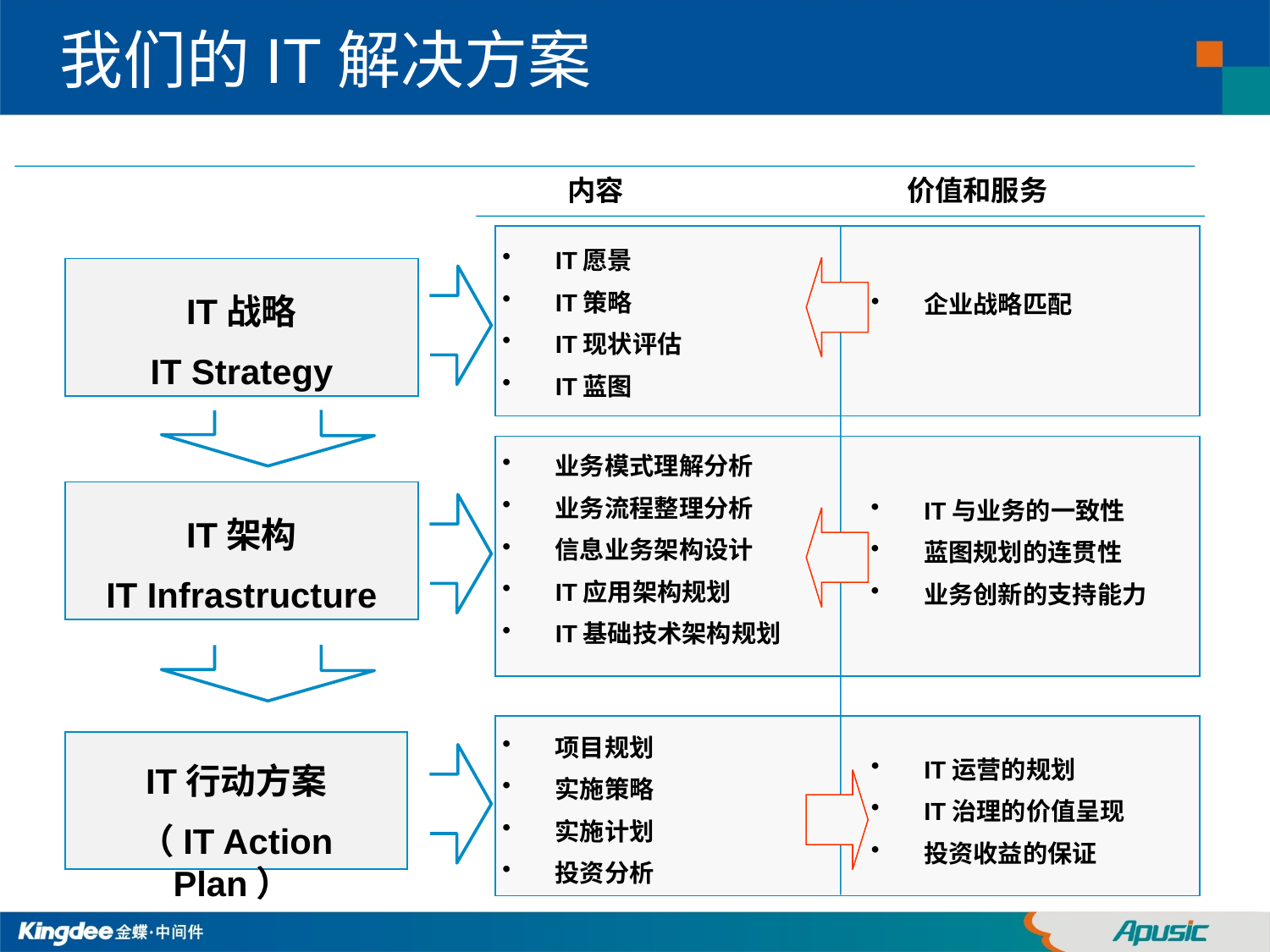

# 我们的IT解决方案

内容
价值和服务

IT愿景
IT策略
IT现状评估
IT蓝图

企业战略匹配
IT战略
IT Strategy

业务模式理解分析
业务流程整理分析
信息业务架构设计
IT应用架构规划
IT基础技术架构规划

IT与业务的一致性
蓝图规划的连贯性
业务创新的支持能力

IT架构
IT Infrastructure

项目规划
实施策略
实施计划
投资分析

IT运营的规划
IT治理的价值呈现
投资收益的保证
IT行动方案
（IT Action Plan）